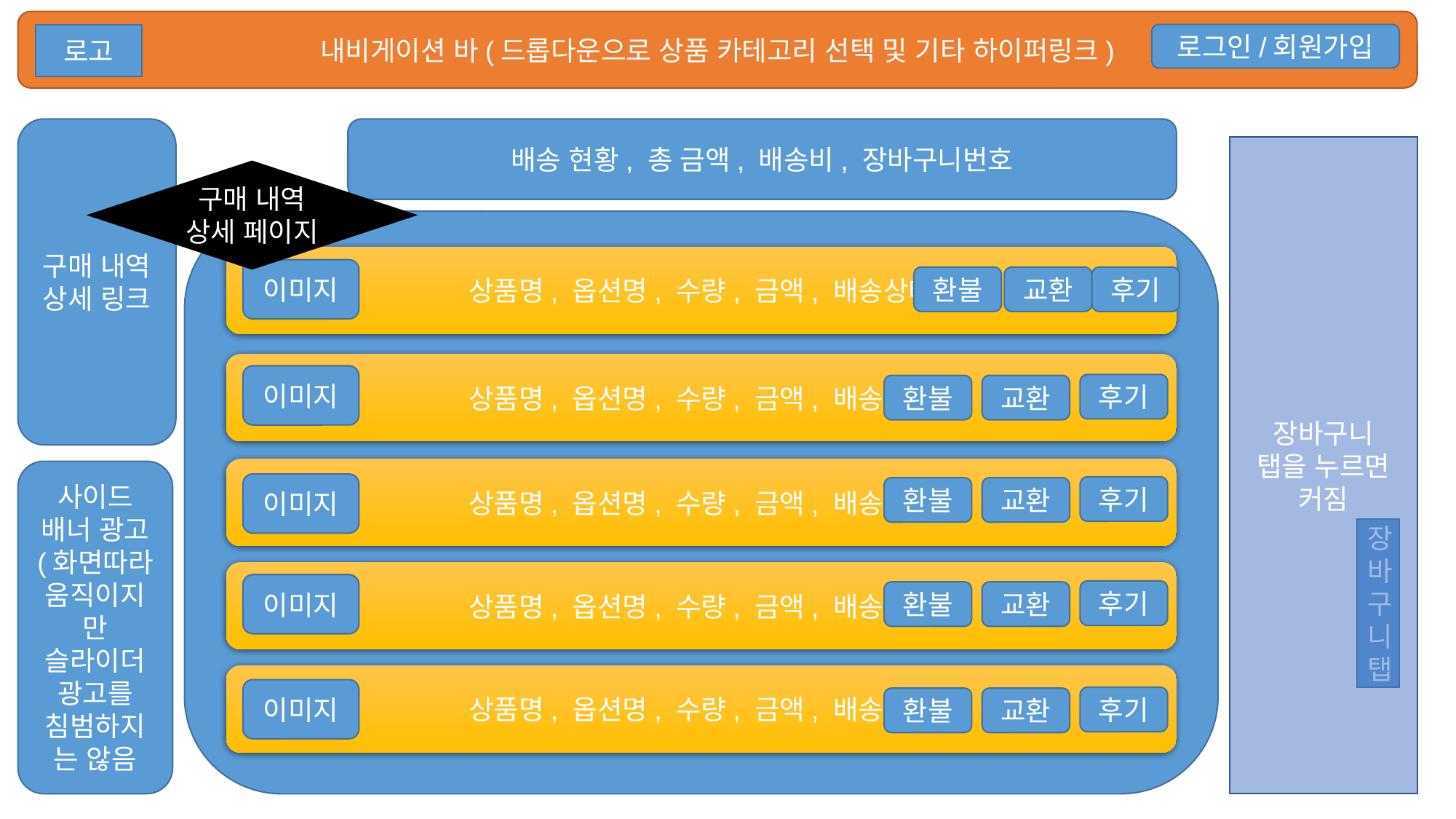

내비게이션 바(드롭다운으로 상품 카테고리 선택 및 기타 하이퍼링크)
로고
로그인/회원가입
구매 내역 상세 링크
배송 현황, 총 금액, 배송비, 장바구니번호
장바구니
탭을 누르면 커짐
구매 내역 상세 페이지

상품명, 옵션명, 수량, 금액, 배송상태
이미지
환불
교환
후기
상품명, 옵션명, 수량, 금액, 배송상태
이미지
후기
환불
교환
상품명, 옵션명, 수량, 금액, 배송상태
사이드 배너 광고 (화면따라 움직이지만 슬라이더 광고를 침범하지는 않음
이미지
후기
환불
교환
장바구니탭
상품명, 옵션명, 수량, 금액, 배송상태
이미지
후기
환불
교환
상품명, 옵션명, 수량, 금액, 배송상태
이미지
후기
환불
교환